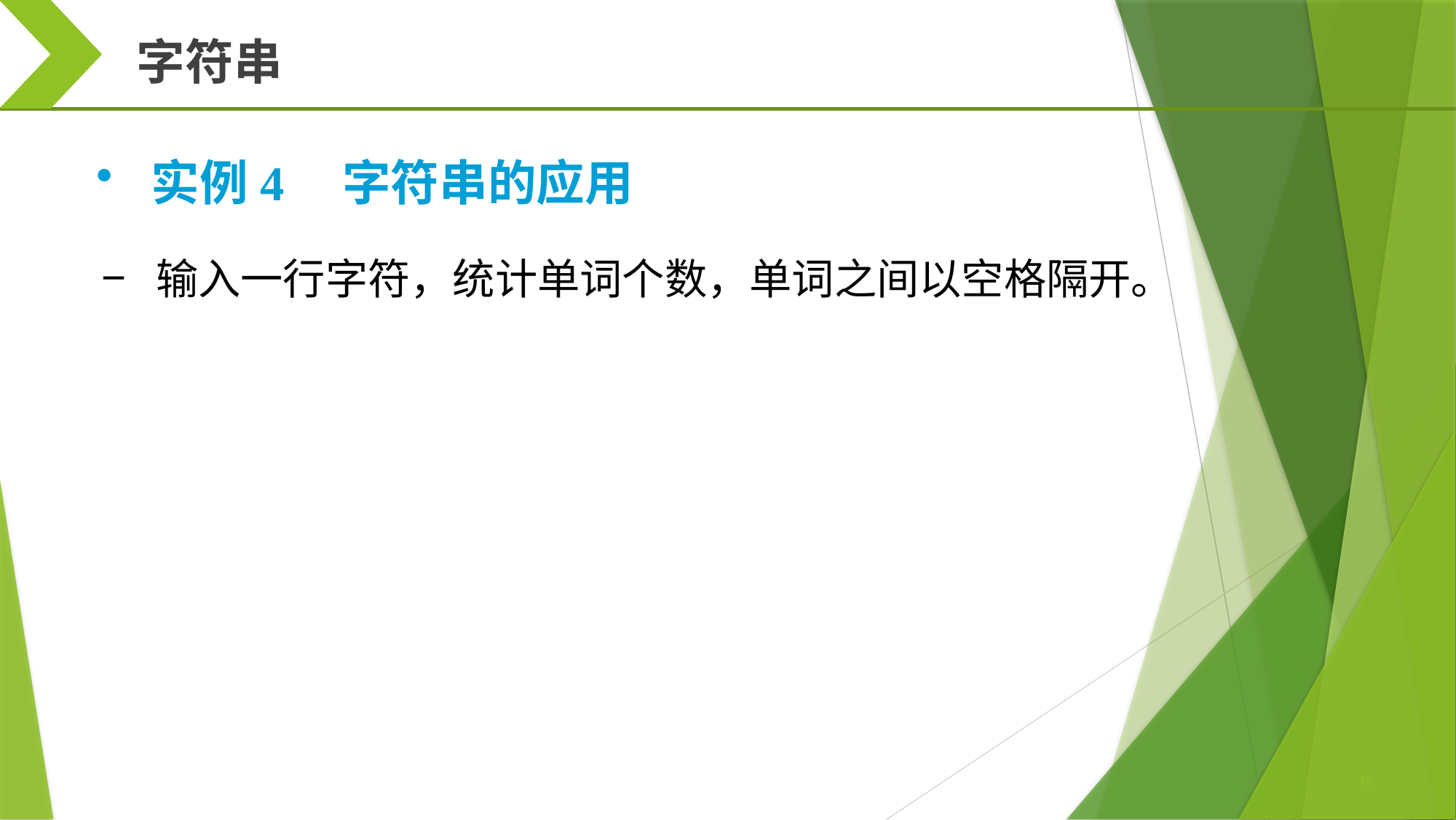

字符串
实例4
字符串的应用
输入一行字符，统计单词个数，单词之间以空格隔开。
14